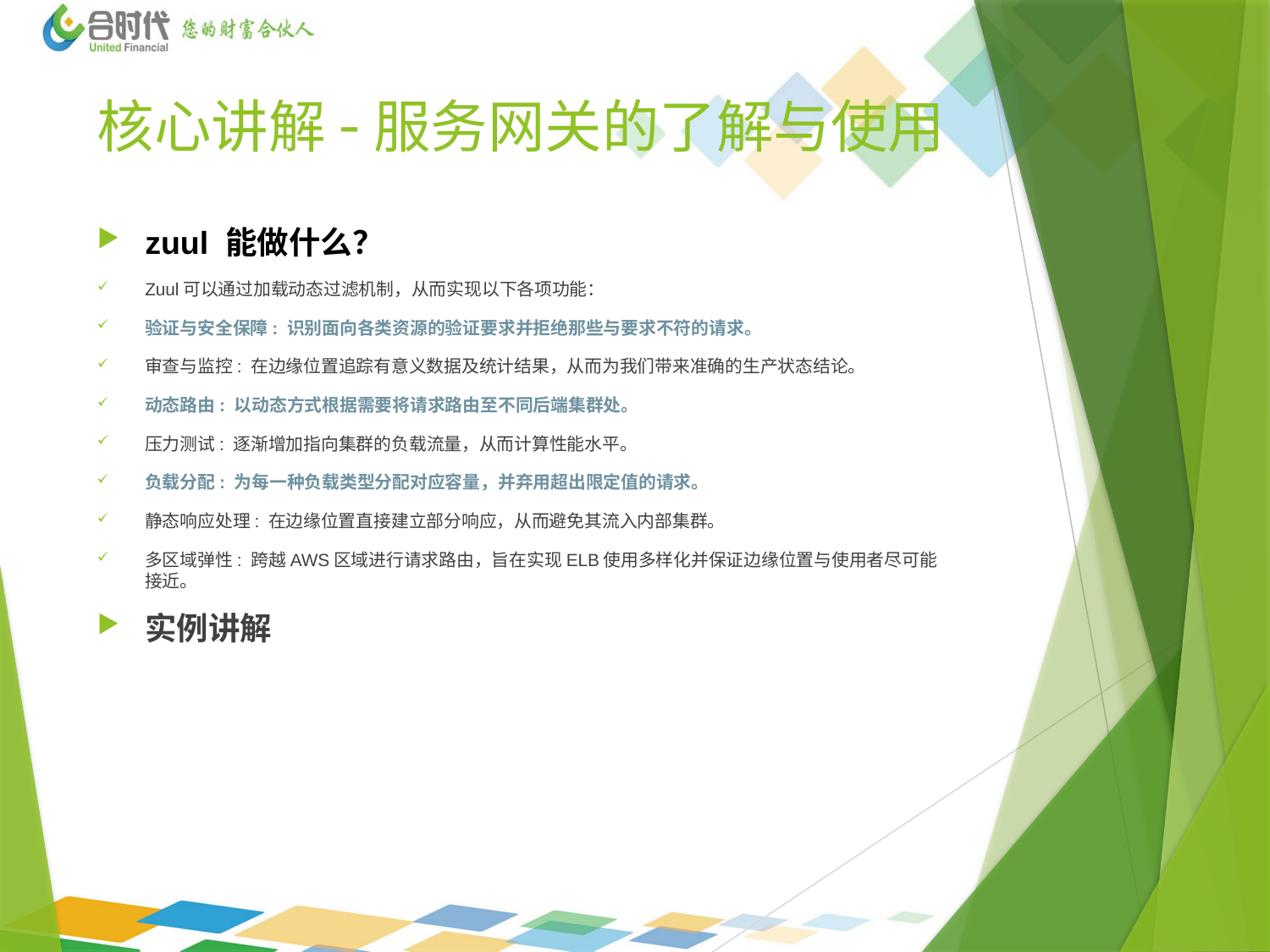

# 核心讲解-服务网关的了解与使用
zuul 能做什么？
Zuul可以通过加载动态过滤机制，从而实现以下各项功能：
验证与安全保障: 识别面向各类资源的验证要求并拒绝那些与要求不符的请求。
审查与监控: 在边缘位置追踪有意义数据及统计结果，从而为我们带来准确的生产状态结论。
动态路由: 以动态方式根据需要将请求路由至不同后端集群处。
压力测试: 逐渐增加指向集群的负载流量，从而计算性能水平。
负载分配: 为每一种负载类型分配对应容量，并弃用超出限定值的请求。
静态响应处理: 在边缘位置直接建立部分响应，从而避免其流入内部集群。
多区域弹性: 跨越AWS区域进行请求路由，旨在实现ELB使用多样化并保证边缘位置与使用者尽可能接近。
实例讲解